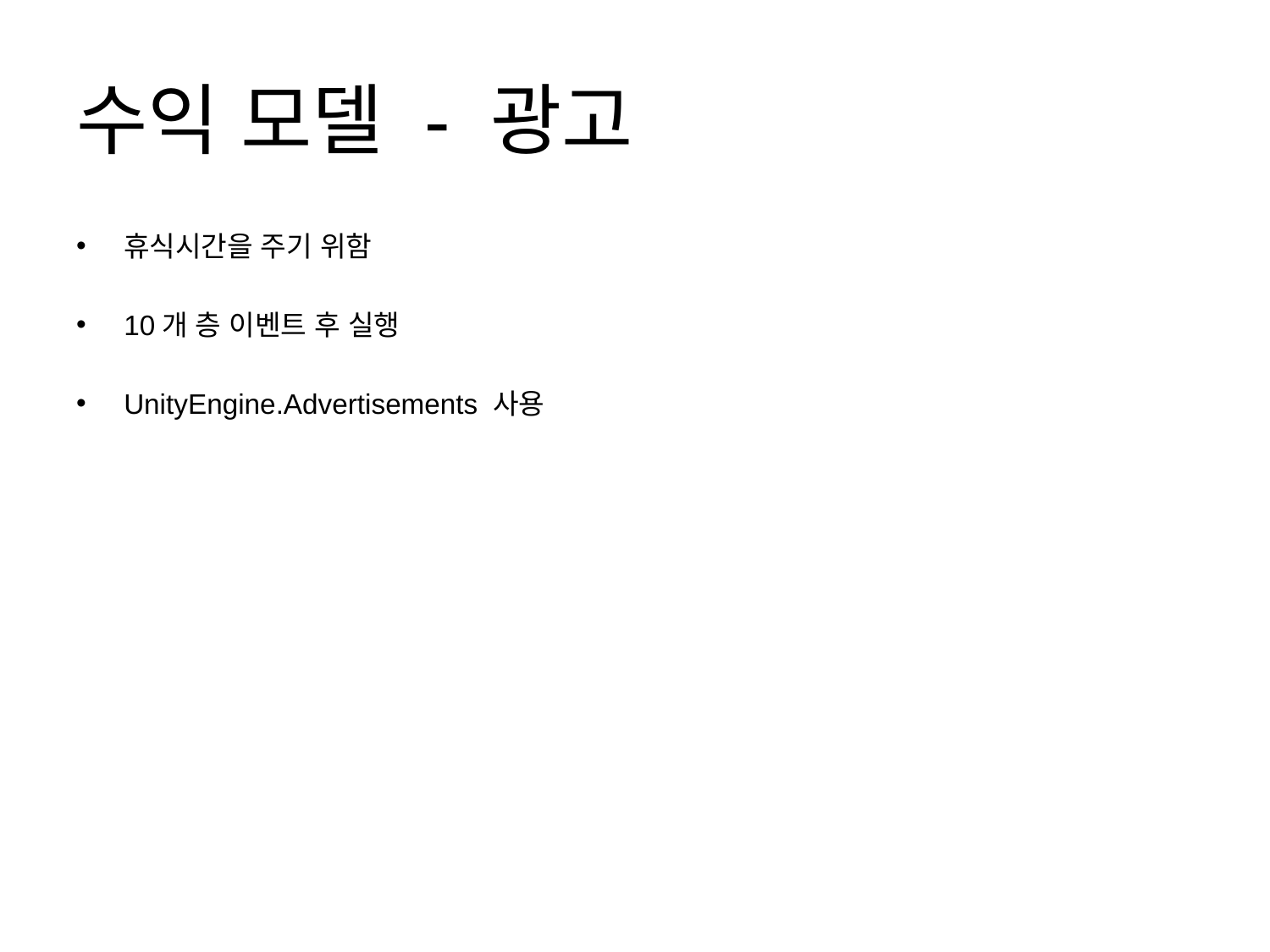

# 수익 모델 - 광고
휴식시간을 주기 위함

10개 층 이벤트 후 실행

UnityEngine.Advertisements 사용